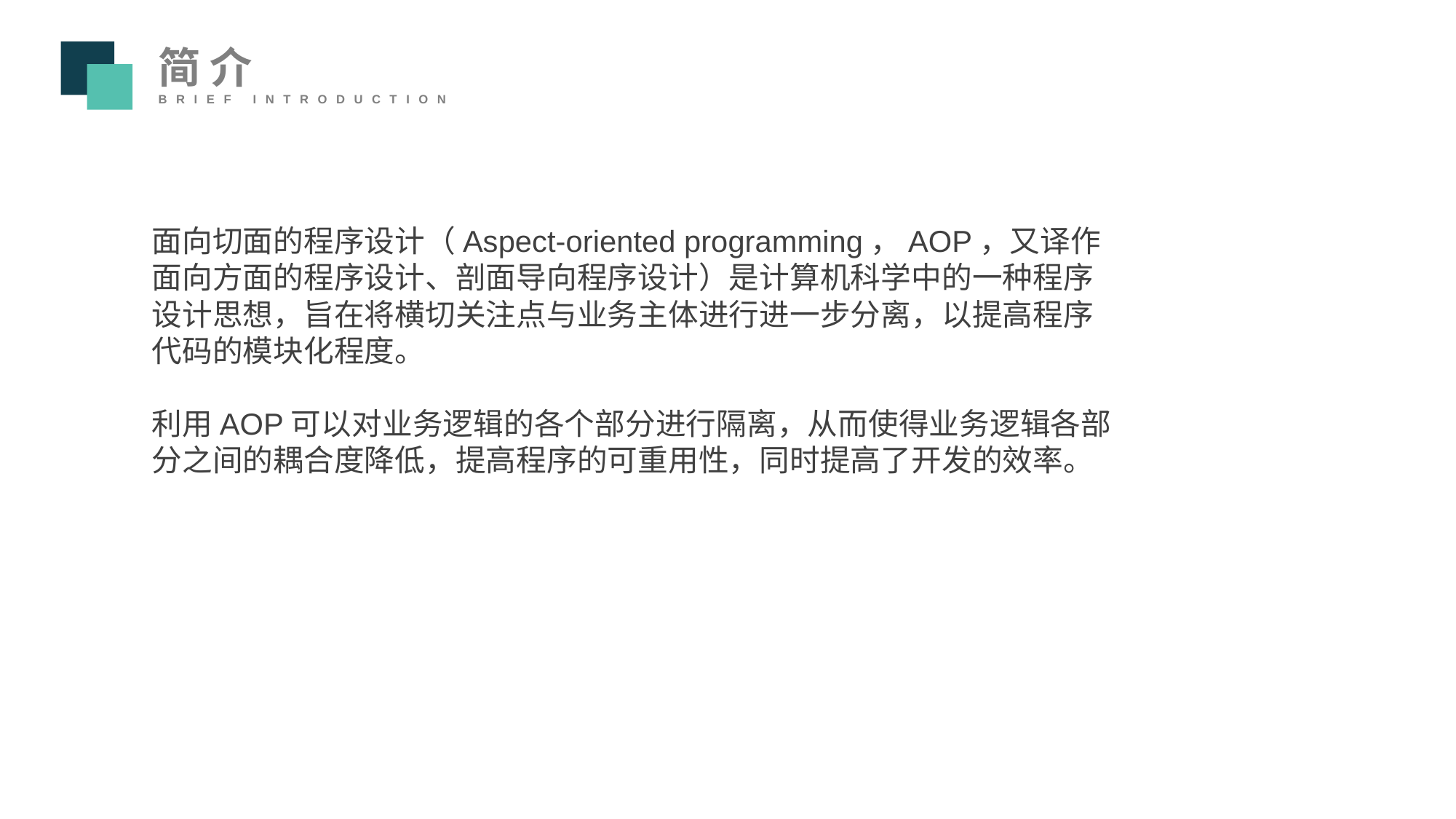

简介
brief introduction

面向切面的程序设计（Aspect-oriented programming，AOP，又译作面向方面的程序设计、剖面导向程序设计）是计算机科学中的一种程序设计思想，旨在将横切关注点与业务主体进行进一步分离，以提高程序代码的模块化程度。

利用AOP可以对业务逻辑的各个部分进行隔离，从而使得业务逻辑各部分之间的耦合度降低，提高程序的可重用性，同时提高了开发的效率。